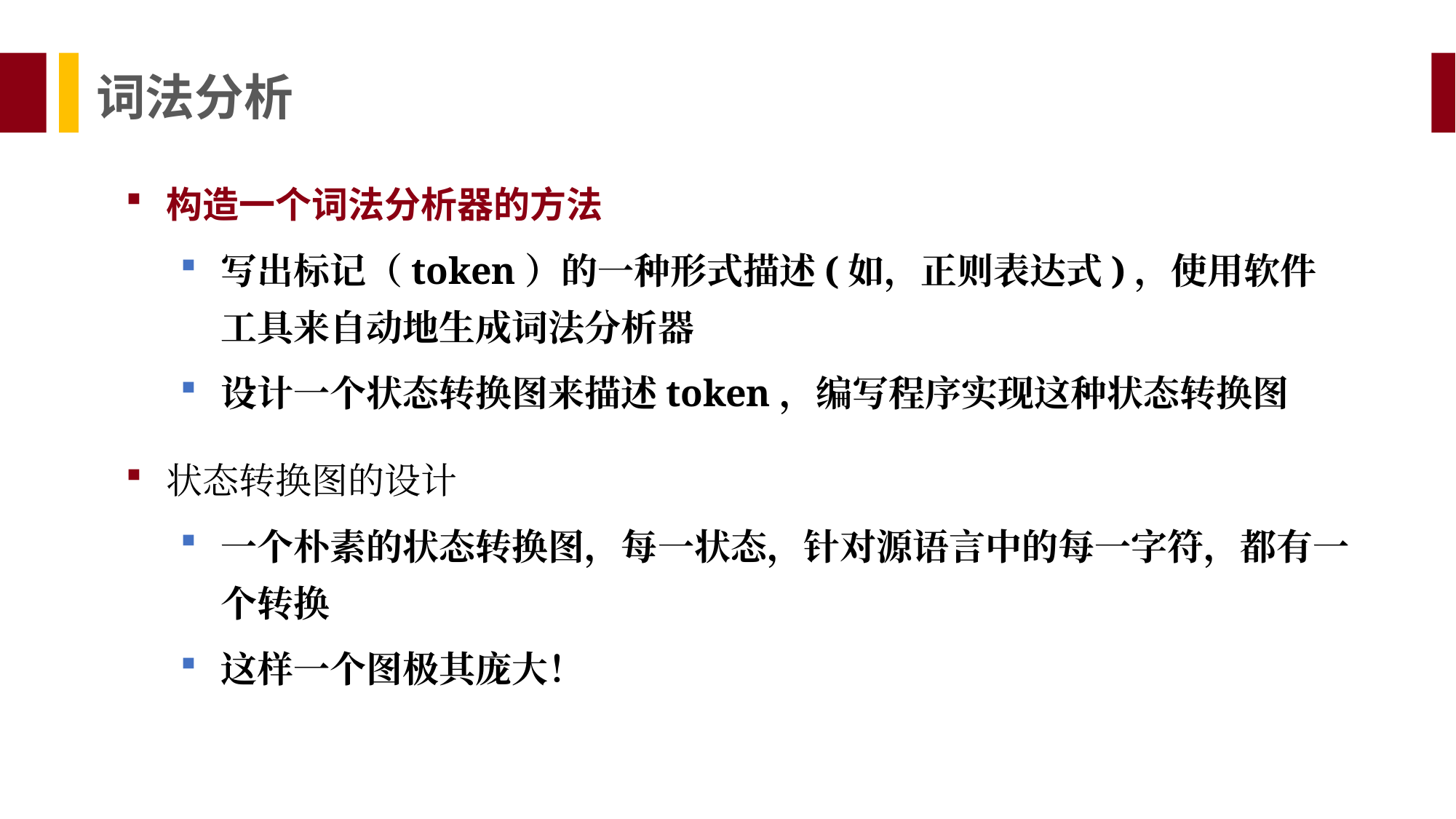

词法分析
构造一个词法分析器的方法
写出标记（token）的一种形式描述(如，正则表达式)，使用软件工具来自动地生成词法分析器
设计一个状态转换图来描述token，编写程序实现这种状态转换图
状态转换图的设计
一个朴素的状态转换图，每一状态，针对源语言中的每一字符，都有一个转换
这样一个图极其庞大！